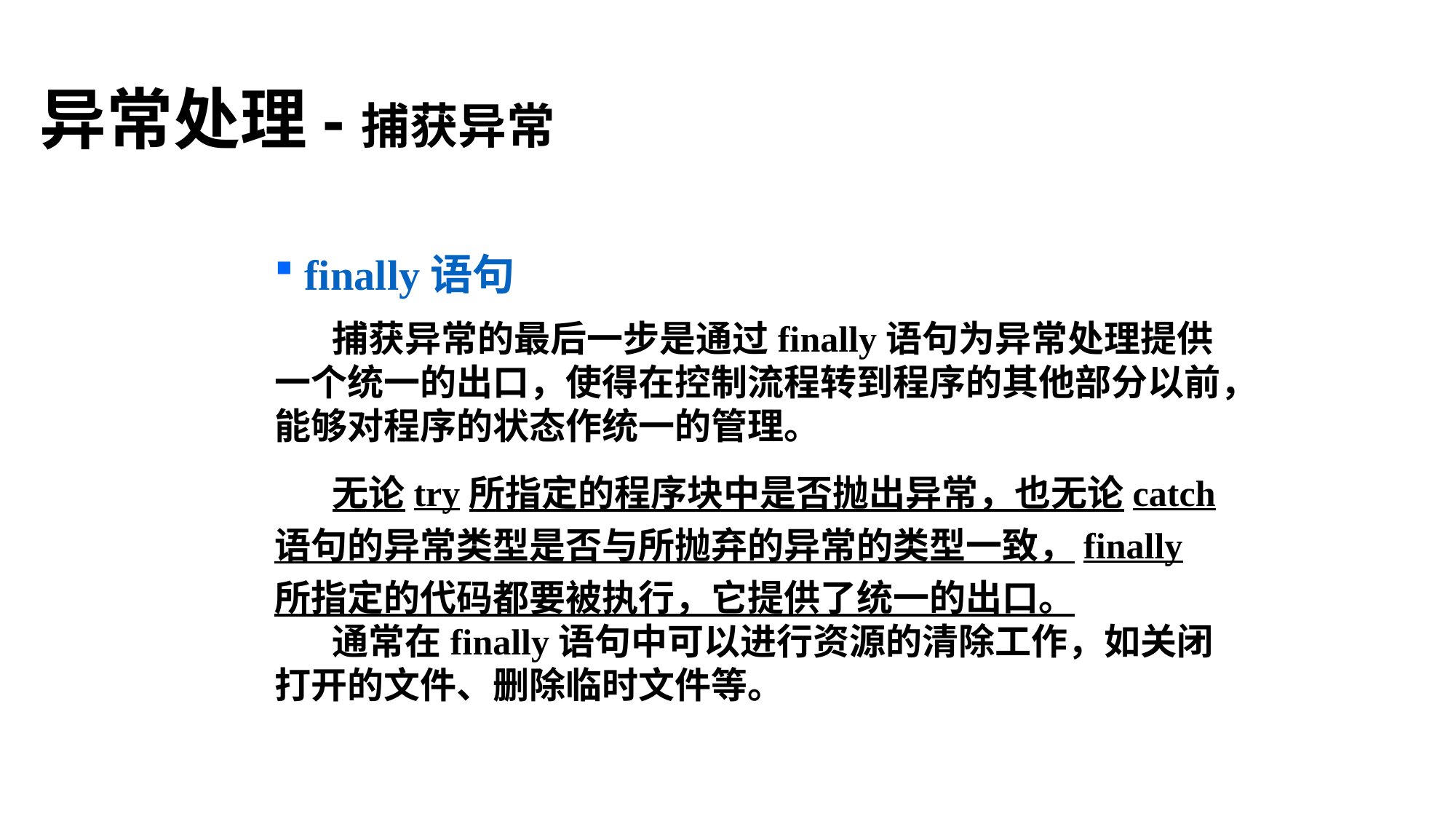

异常处理-捕获异常
 finally语句

      捕获异常的最后一步是通过finally语句为异常处理提供一个统一的出口，使得在控制流程转到程序的其他部分以前，能够对程序的状态作统一的管理。

      无论try所指定的程序块中是否抛出异常，也无论catch语句的异常类型是否与所抛弃的异常的类型一致，finally所指定的代码都要被执行，它提供了统一的出口。
      通常在finally语句中可以进行资源的清除工作，如关闭打开的文件、删除临时文件等。